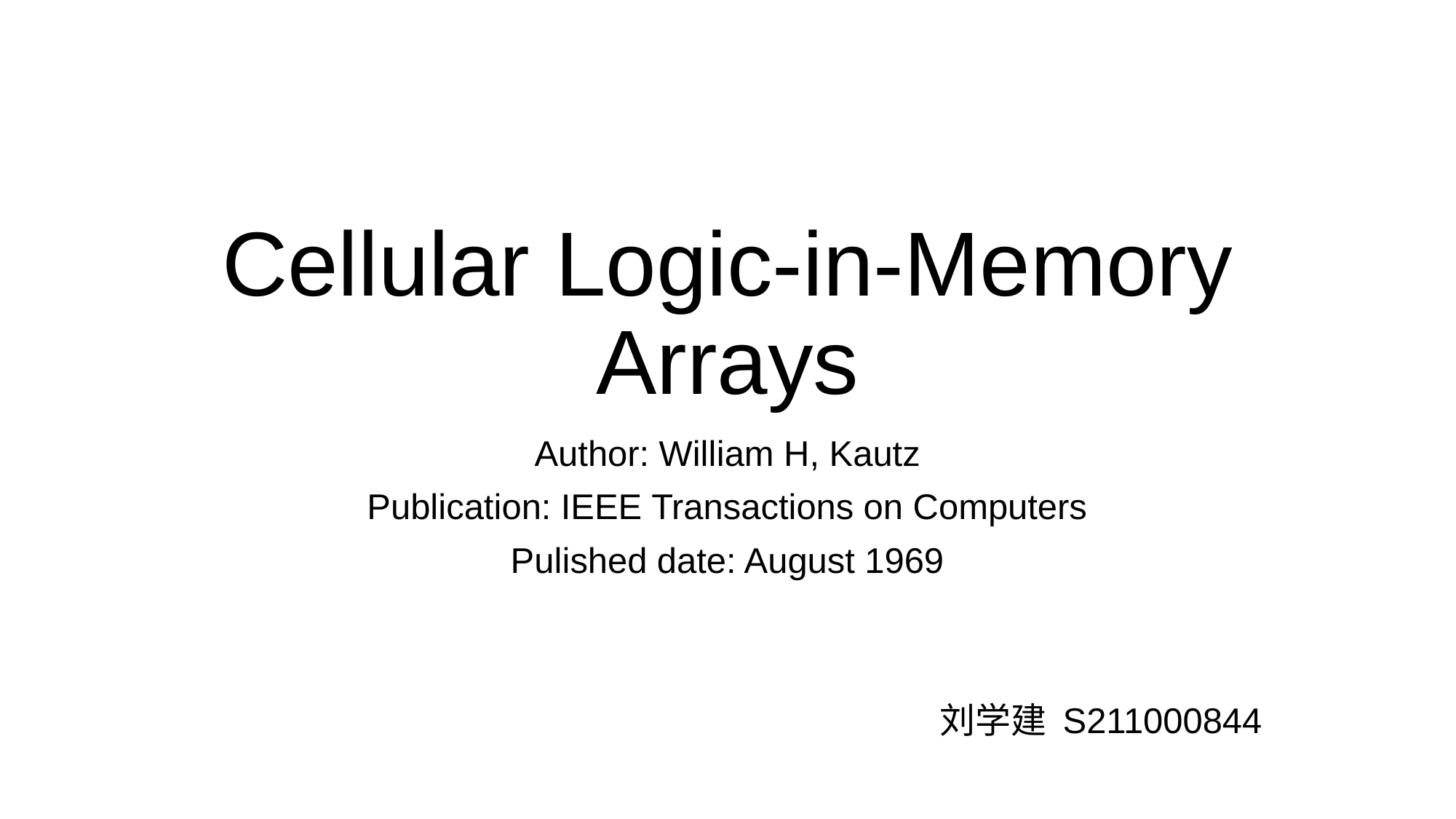

# Cellular Logic-in-Memory Arrays
Author: William H, Kautz
Publication: IEEE Transactions on Computers
Pulished date: August 1969

刘学建 S211000844